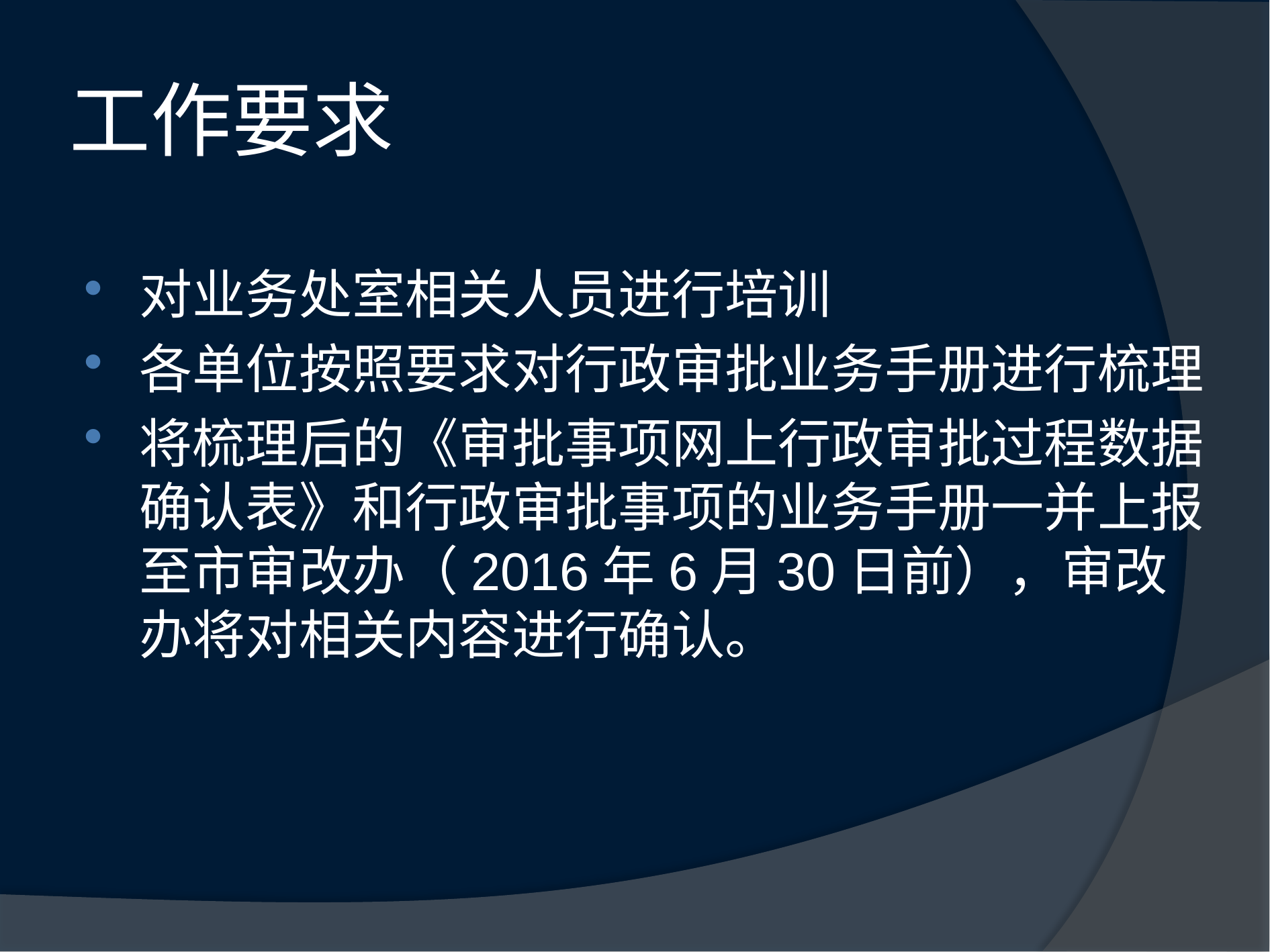

# 工作要求
对业务处室相关人员进行培训
各单位按照要求对行政审批业务手册进行梳理
将梳理后的《审批事项网上行政审批过程数据确认表》和行政审批事项的业务手册一并上报至市审改办（2016年6月30日前），审改办将对相关内容进行确认。